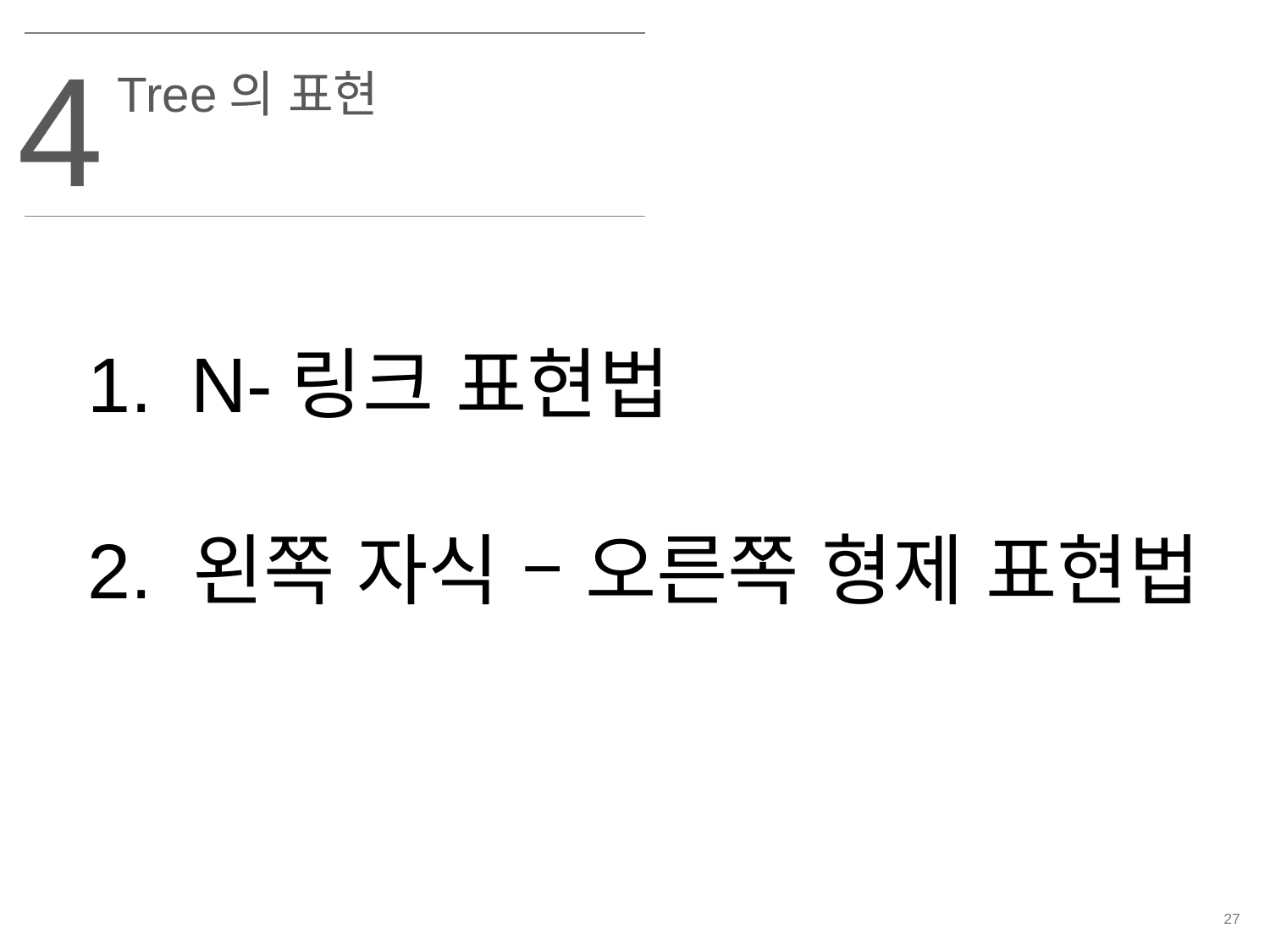

4
Tree의 표현
N-링크 표현법

2. 왼쪽 자식 – 오른쪽 형제 표현법